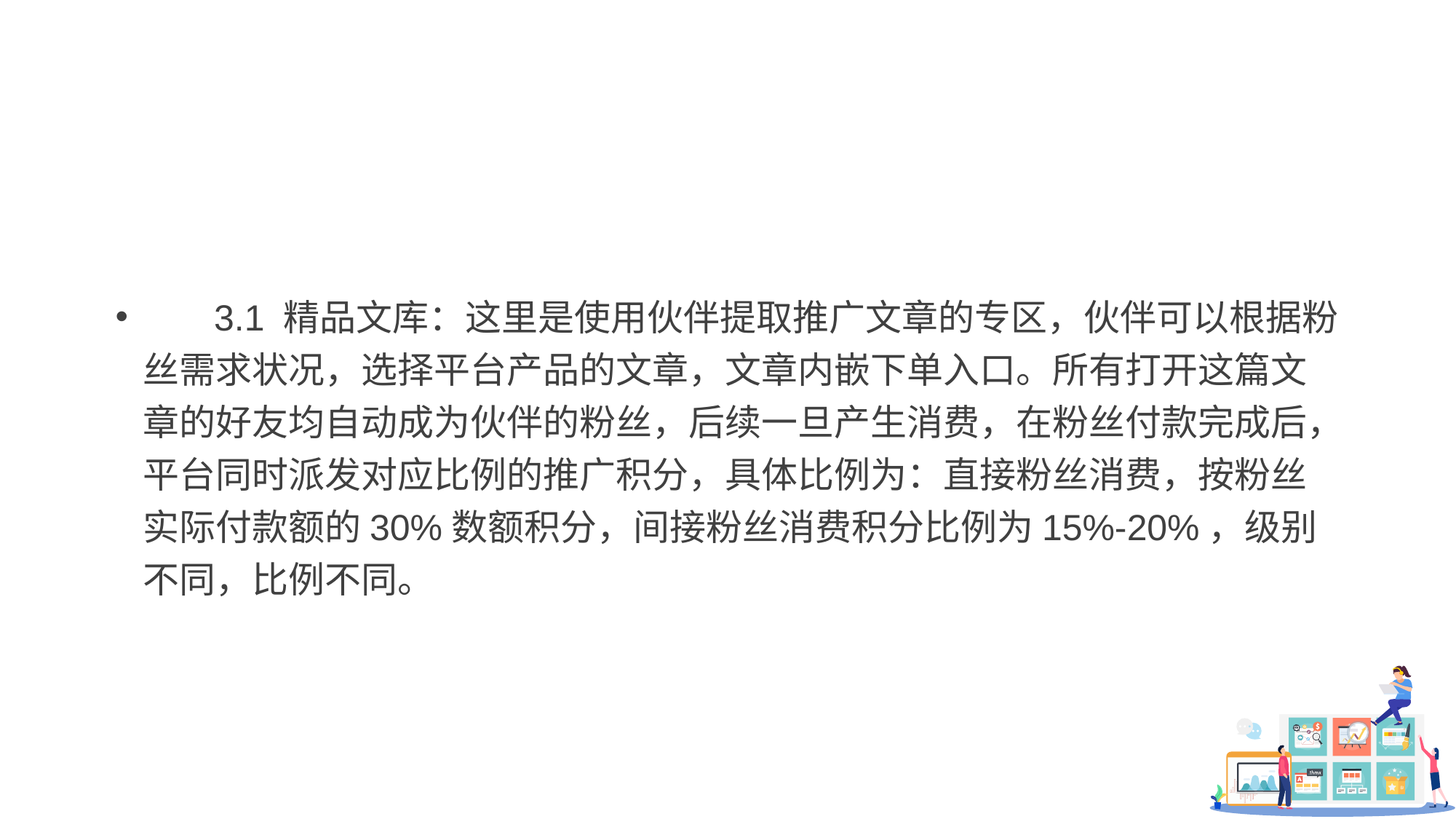

#

       3.1 精品文库：这里是使用伙伴提取推广文章的专区，伙伴可以根据粉丝需求状况，选择平台产品的文章，文章内嵌下单入口。所有打开这篇文章的好友均自动成为伙伴的粉丝，后续一旦产生消费，在粉丝付款完成后，平台同时派发对应比例的推广积分，具体比例为：直接粉丝消费，按粉丝实际付款额的30%数额积分，间接粉丝消费积分比例为15%-20%，级别不同，比例不同。